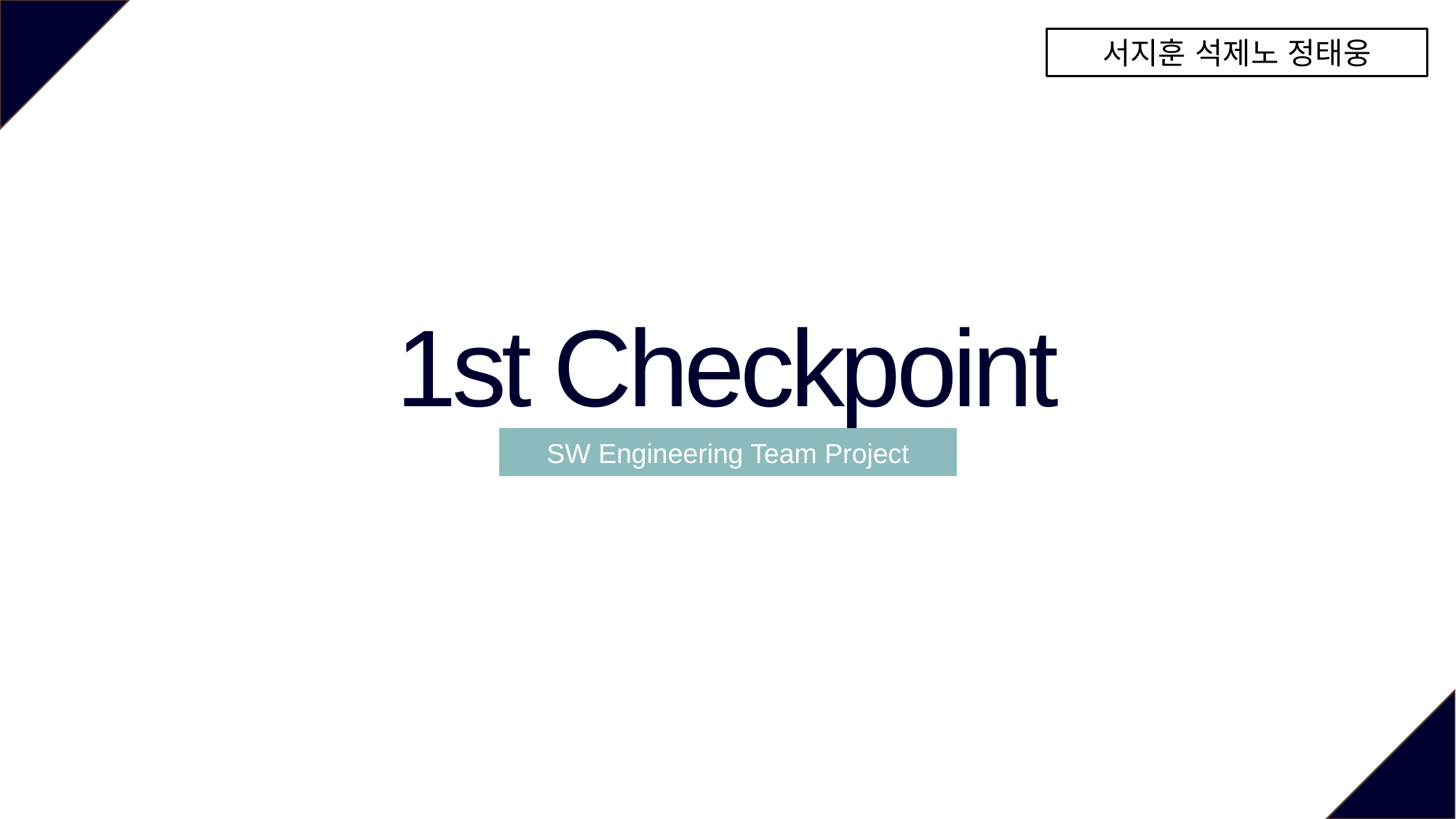

서지훈 석제노 정태웅
1st Checkpoint
SW Engineering Team Project